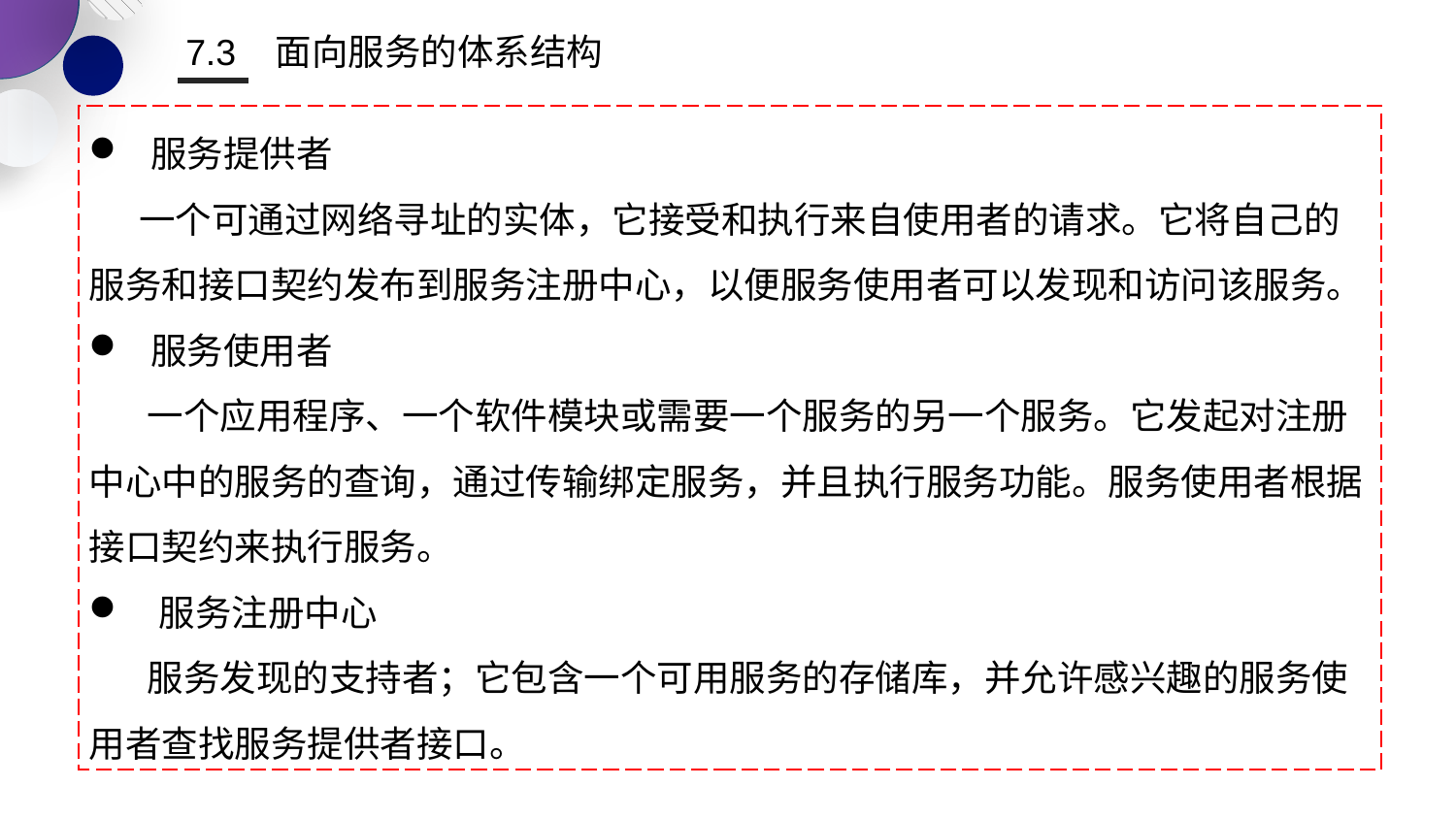

7.3   面向服务的体系结构

  服务提供者
     一个可通过网络寻址的实体，它接受和执行来自使用者的请求。它将自己的服务和接口契约发布到服务注册中心，以便服务使用者可以发现和访问该服务。
  服务使用者
      一个应用程序、一个软件模块或需要一个服务的另一个服务。它发起对注册中心中的服务的查询，通过传输绑定服务，并且执行服务功能。服务使用者根据接口契约来执行服务。
   服务注册中心
      服务发现的支持者；它包含一个可用服务的存储库，并允许感兴趣的服务使用者查找服务提供者接口。